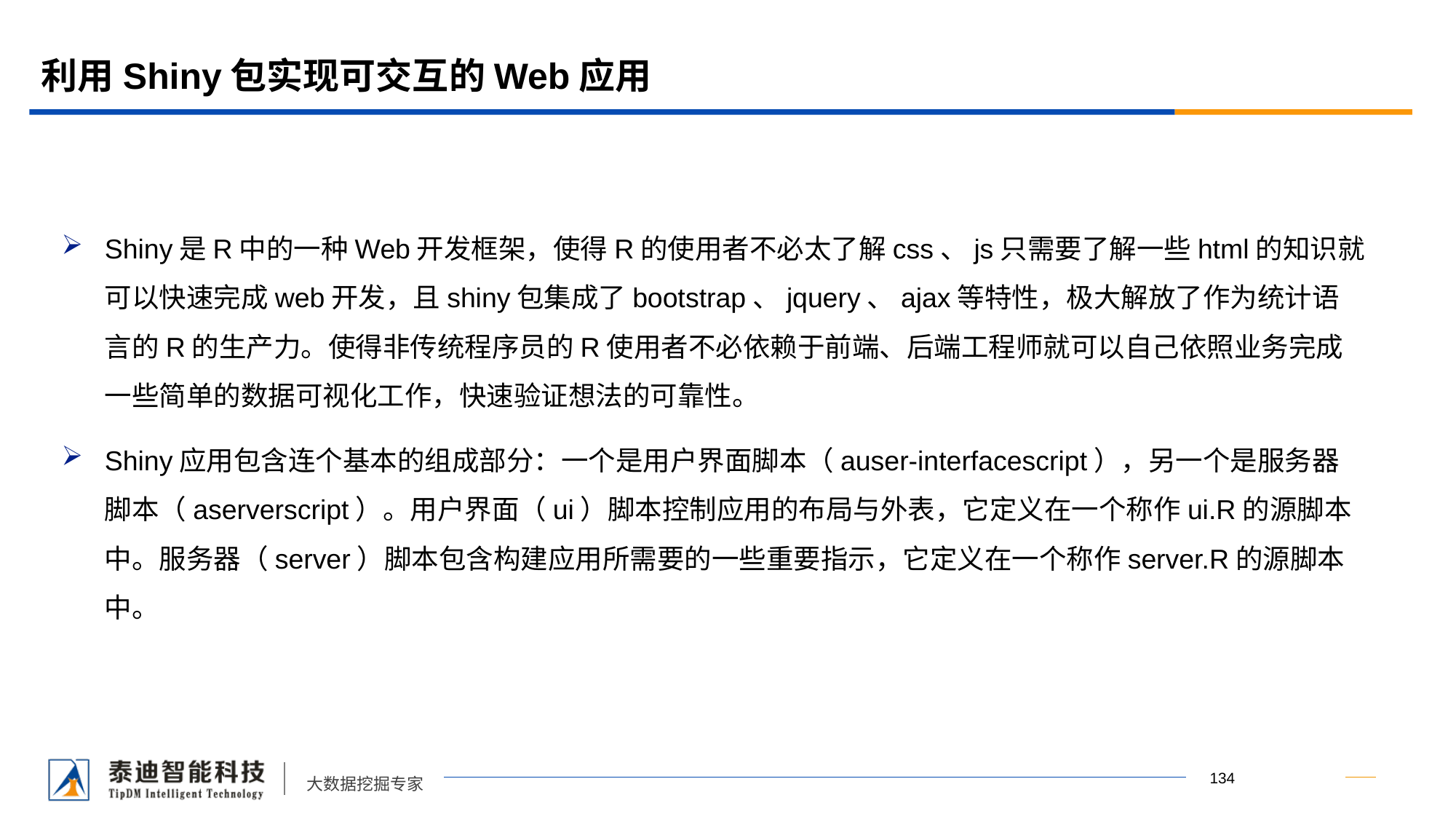

# 利用Shiny包实现可交互的Web应用

Shiny是R中的一种Web开发框架，使得R的使用者不必太了解css、js只需要了解一些html的知识就可以快速完成web开发，且shiny包集成了bootstrap、jquery、ajax等特性，极大解放了作为统计语言的R的生产力。使得非传统程序员的R使用者不必依赖于前端、后端工程师就可以自己依照业务完成一些简单的数据可视化工作，快速验证想法的可靠性。
Shiny应用包含连个基本的组成部分：一个是用户界面脚本（auser-interfacescript），另一个是服务器脚本（aserverscript）。用户界面（ui）脚本控制应用的布局与外表，它定义在一个称作ui.R的源脚本中。服务器（server）脚本包含构建应用所需要的一些重要指示，它定义在一个称作server.R的源脚本中。